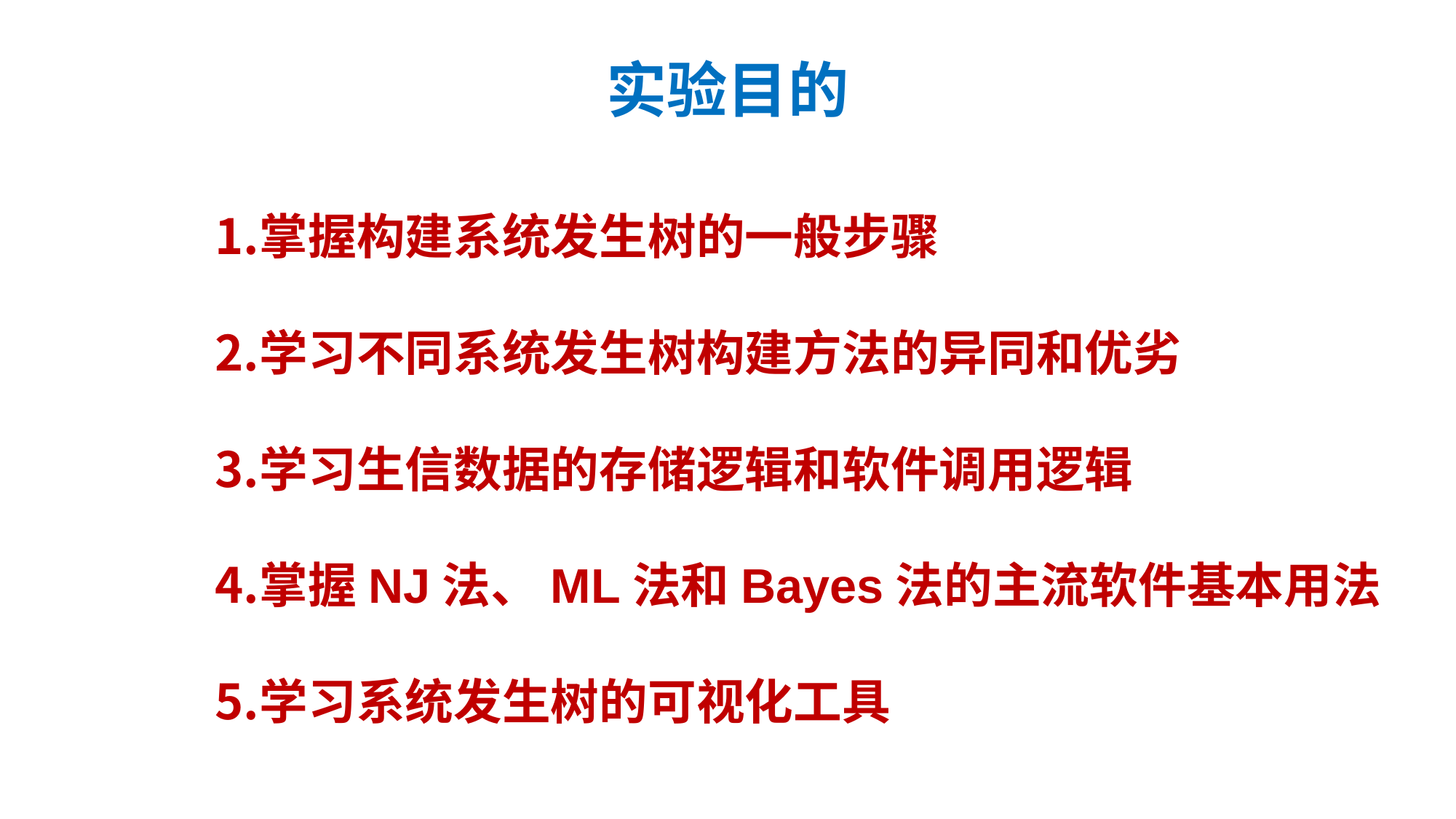

实验目的
掌握构建系统发生树的一般步骤
学习不同系统发生树构建方法的异同和优劣
学习生信数据的存储逻辑和软件调用逻辑
掌握NJ法、ML法和Bayes法的主流软件基本用法
学习系统发生树的可视化工具